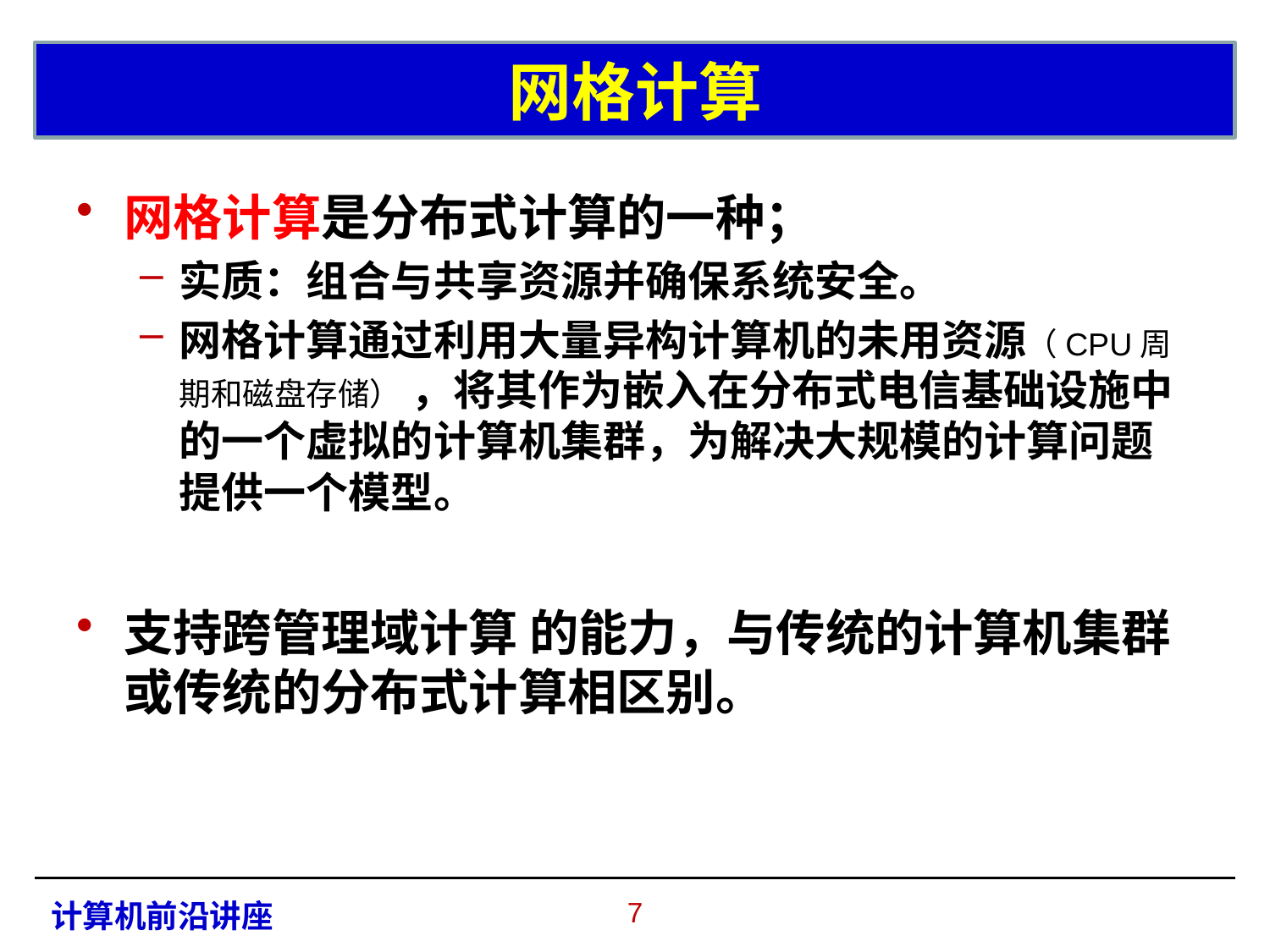

# 网格计算
网格计算是分布式计算的一种；
实质：组合与共享资源并确保系统安全。
网格计算通过利用大量异构计算机的未用资源（CPU周期和磁盘存储） ，将其作为嵌入在分布式电信基础设施中的一个虚拟的计算机集群，为解决大规模的计算问题提供一个模型。

支持跨管理域计算 的能力，与传统的计算机集群或传统的分布式计算相区别。
7